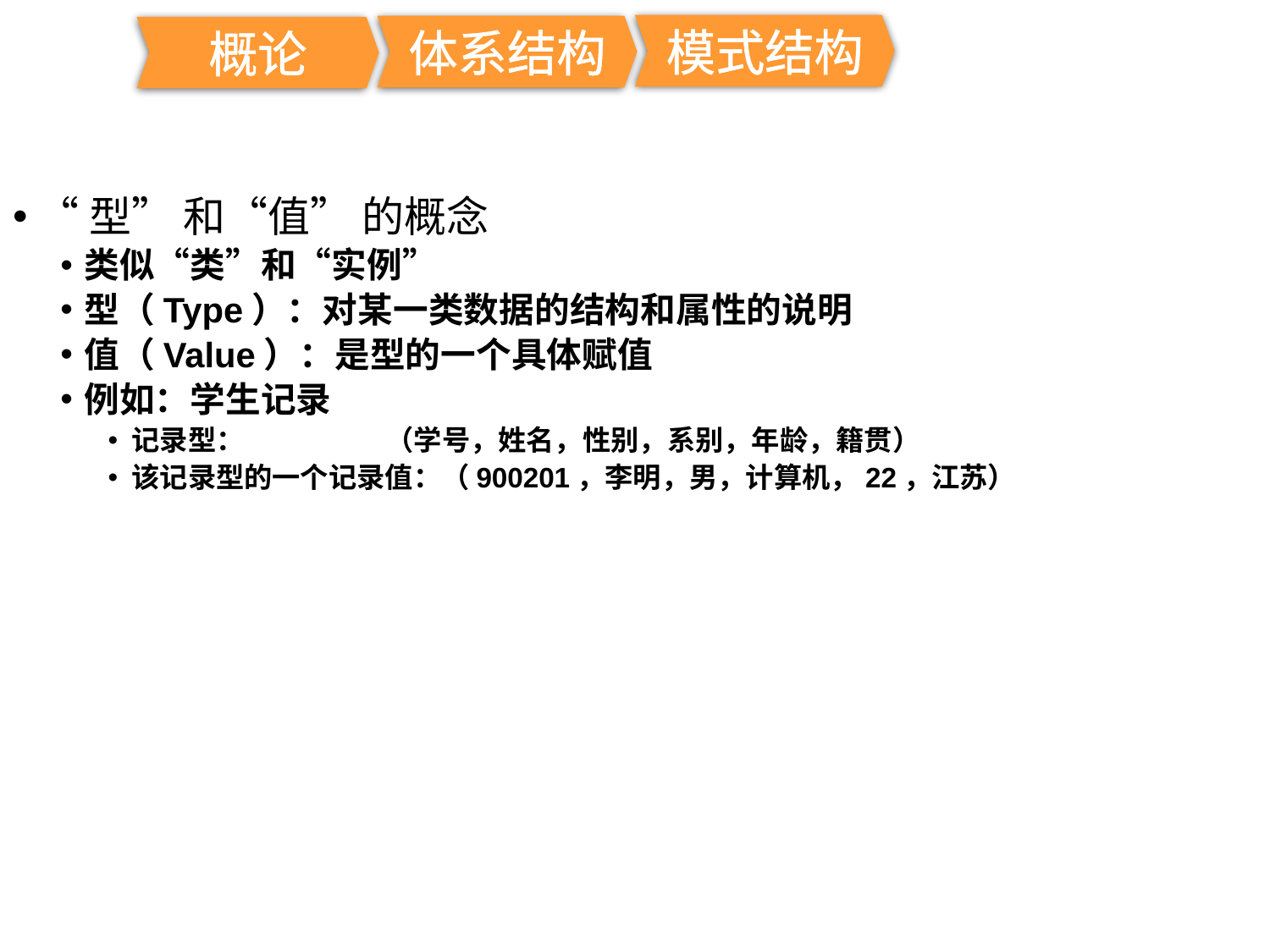

模式结构
体系结构
概论
“型” 和“值” 的概念
类似“类”和“实例”
型（Type）：对某一类数据的结构和属性的说明
值（Value）：是型的一个具体赋值
例如：学生记录
记录型：		（学号，姓名，性别，系别，年龄，籍贯）
该记录型的一个记录值：（900201，李明，男，计算机，22，江苏）